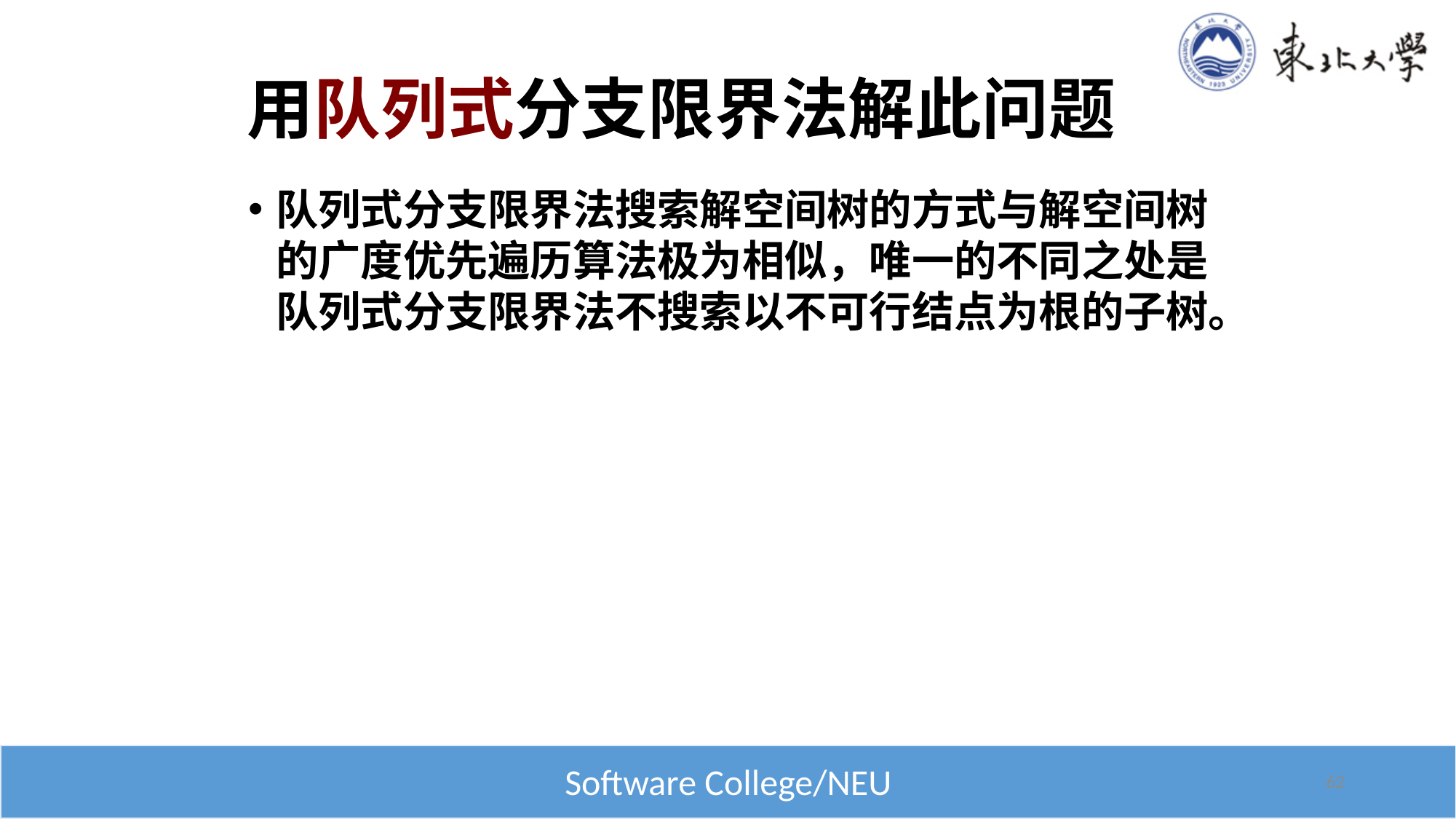

# 用队列式分支限界法解此问题
队列式分支限界法搜索解空间树的方式与解空间树的广度优先遍历算法极为相似，唯一的不同之处是队列式分支限界法不搜索以不可行结点为根的子树。
62